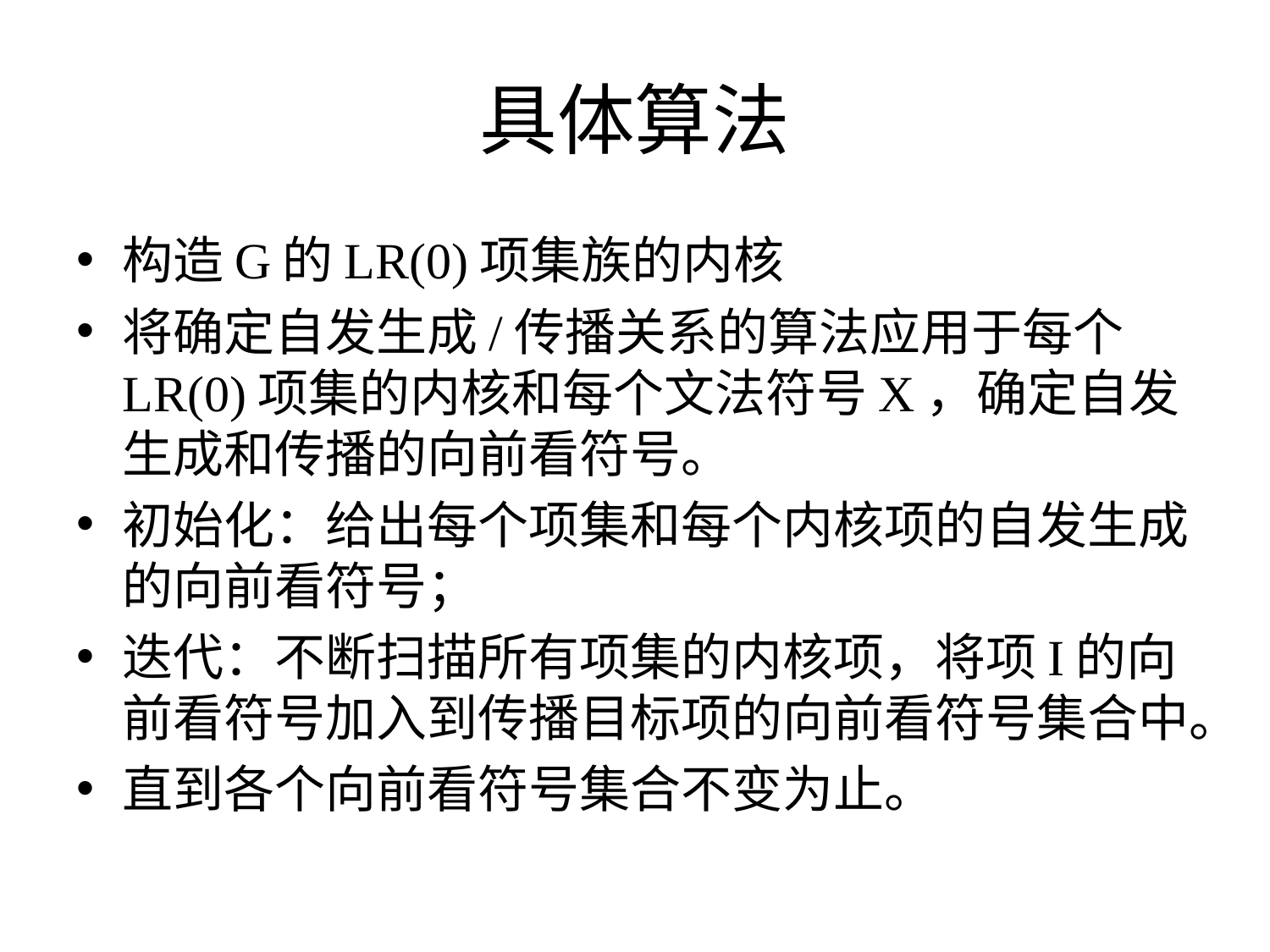

# 具体算法
构造G的LR(0)项集族的内核
将确定自发生成/传播关系的算法应用于每个LR(0)项集的内核和每个文法符号X，确定自发生成和传播的向前看符号。
初始化：给出每个项集和每个内核项的自发生成的向前看符号；
迭代：不断扫描所有项集的内核项，将项I的向前看符号加入到传播目标项的向前看符号集合中。
直到各个向前看符号集合不变为止。